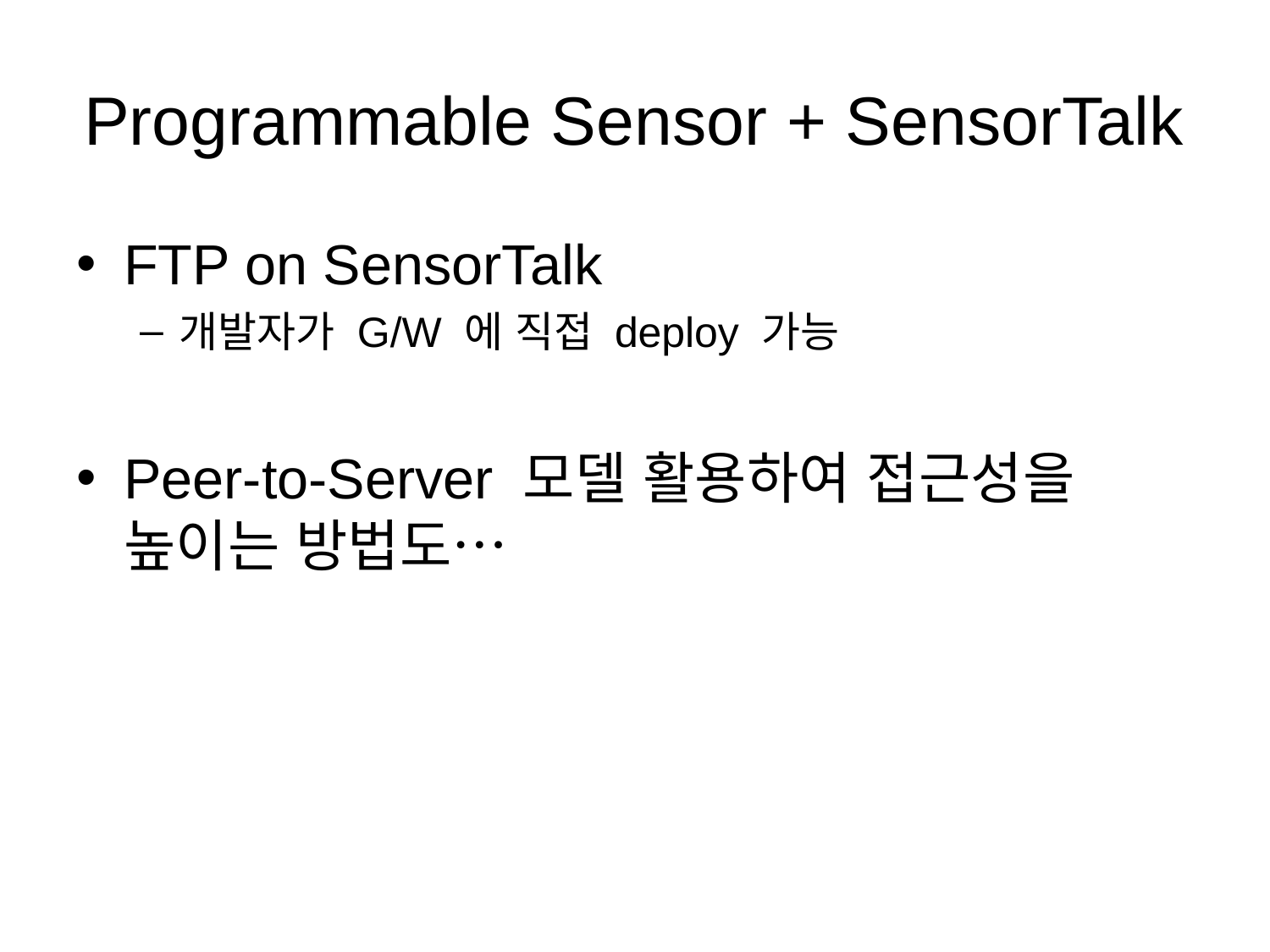

# Programmable Sensor + SensorTalk
FTP on SensorTalk
개발자가 G/W 에 직접 deploy 가능

Peer-to-Server 모델 활용하여 접근성을 높이는 방법도…